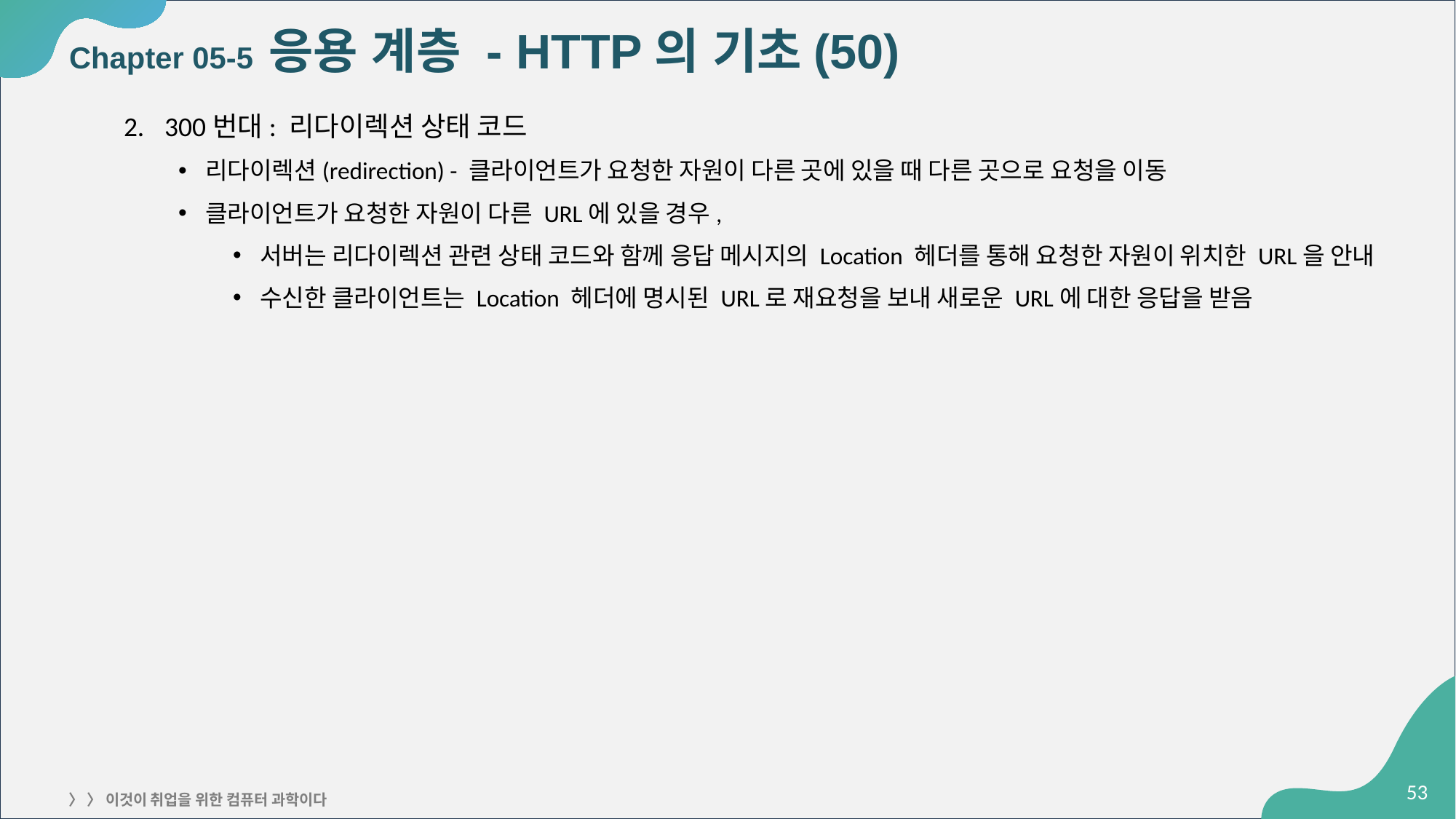

# Chapter 05-5 응용 계층 - HTTP의 기초(50)
300번대: 리다이렉션 상태 코드
리다이렉션(redirection) - 클라이언트가 요청한 자원이 다른 곳에 있을 때 다른 곳으로 요청을 이동
클라이언트가 요청한 자원이 다른 URL에 있을 경우,
서버는 리다이렉션 관련 상태 코드와 함께 응답 메시지의 Location 헤더를 통해 요청한 자원이 위치한 URL을 안내
수신한 클라이언트는 Location 헤더에 명시된 URL로 재요청을 보내 새로운 URL에 대한 응답을 받음
53
〉 〉 이것이 취업을 위한 컴퓨터 과학이다